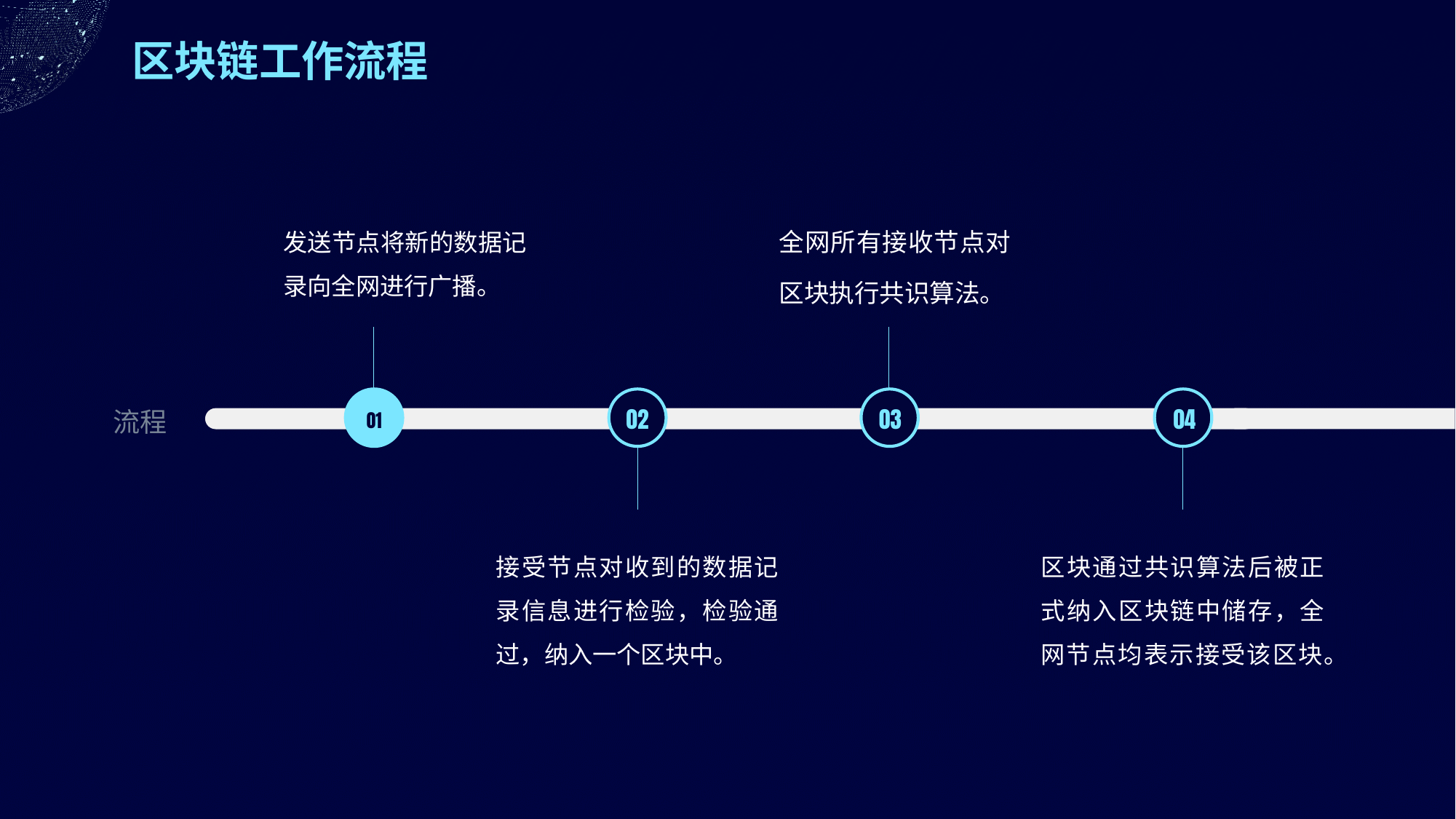

区块链工作流程
全网所有接收节点对区块执行共识算法。
发送节点将新的数据记录向全网进行广播。

流程
01
02
03
04

接受节点对收到的数据记录信息进行检验，检验通过，纳入一个区块中。
区块通过共识算法后被正式纳入区块链中储存，全网节点均表示接受该区块。